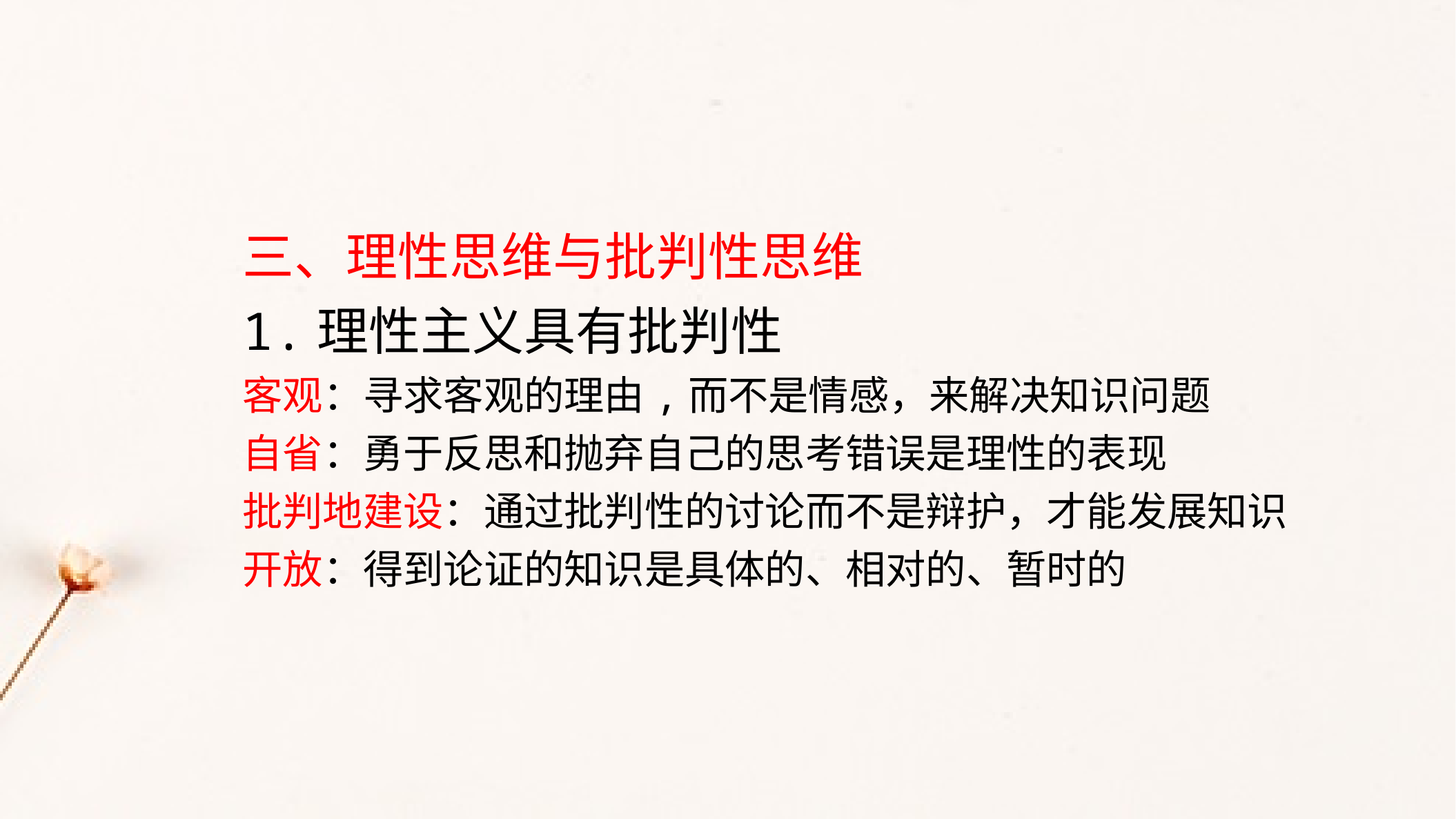

三、理性思维与批判性思维
1.理性主义具有批判性
客观：寻求客观的理由,而不是情感，来解决知识问题
自省：勇于反思和抛弃自己的思考错误是理性的表现
批判地建设：通过批判性的讨论而不是辩护，才能发展知识
开放：得到论证的知识是具体的、相对的、暂时的